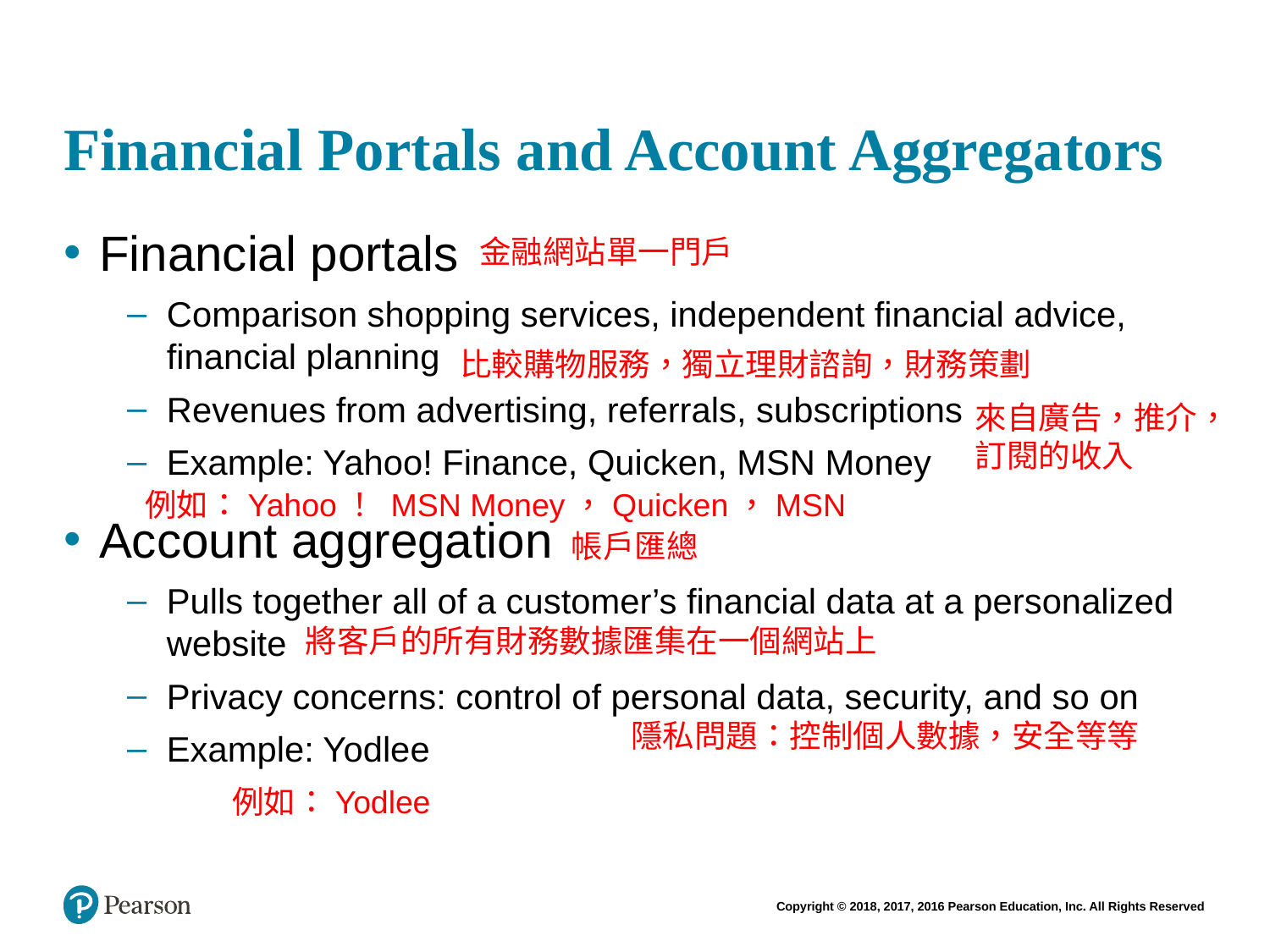

# Financial Portals and Account Aggregators
Financial portals
Comparison shopping services, independent financial advice, financial planning
Revenues from advertising, referrals, subscriptions
Example: Yahoo! Finance, Quicken, MSN Money
Account aggregation
Pulls together all of a customer’s financial data at a personalized website
Privacy concerns: control of personal data, security, and so on
Example: Yodlee
金融網站單一門戶
比較購物服務，獨立理財諮詢，財務策劃
來自廣告，推介，訂閱的收入
例如：Yahoo！ MSN Money，Quicken，MSN
帳戶匯總
將客戶的所有財務數據匯集在一個網站上
隱私問題：控制個人數據，安全等等
例如：Yodlee